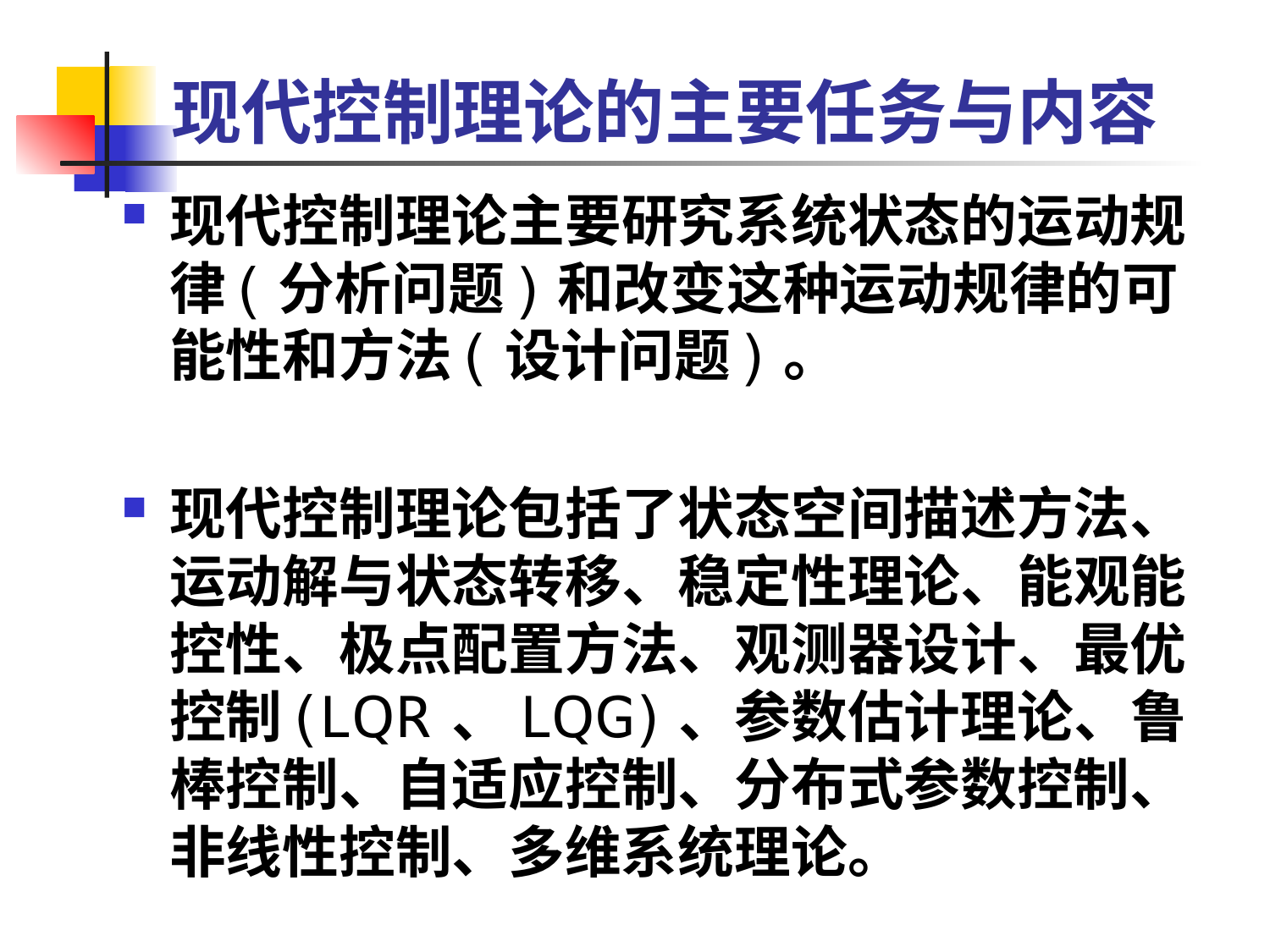

# 现代控制理论的主要任务与内容
现代控制理论主要研究系统状态的运动规律(分析问题)和改变这种运动规律的可能性和方法(设计问题)。

现代控制理论包括了状态空间描述方法、运动解与状态转移、稳定性理论、能观能控性、极点配置方法、观测器设计、最优控制(LQR、LQG)、参数估计理论、鲁棒控制、自适应控制、分布式参数控制、非线性控制、多维系统理论。